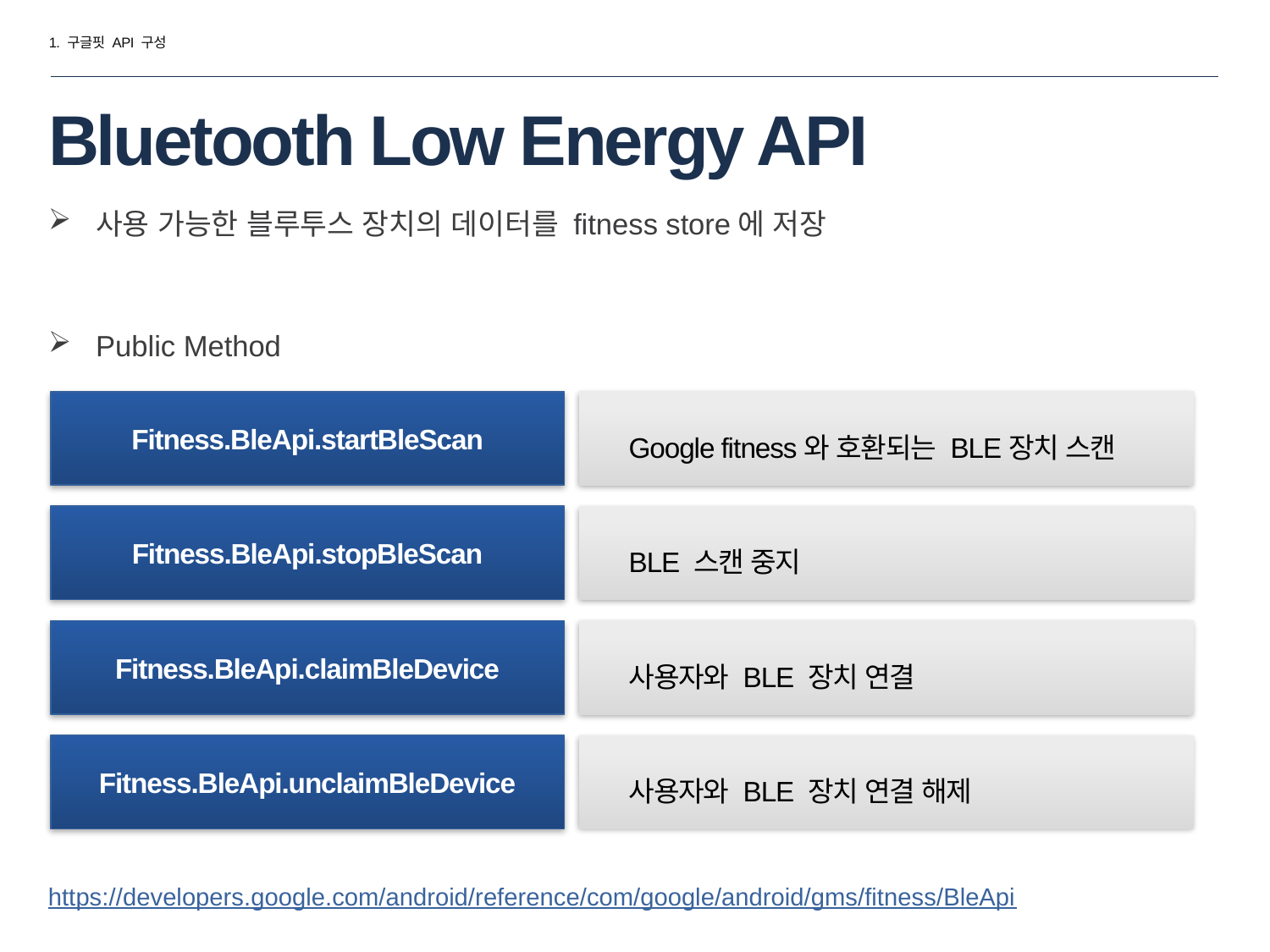

1. 구글핏 API 구성
# Bluetooth Low Energy API
사용 가능한 블루투스 장치의 데이터를 fitness store에 저장

Public Method

Fitness.BleApi.startBleScan
Google fitness와 호환되는 BLE장치 스캔
Fitness.BleApi.stopBleScan
BLE 스캔 중지
Fitness.BleApi.claimBleDevice
사용자와 BLE 장치 연결
Fitness.BleApi.unclaimBleDevice
사용자와 BLE 장치 연결 해제
https://developers.google.com/android/reference/com/google/android/gms/fitness/BleApi